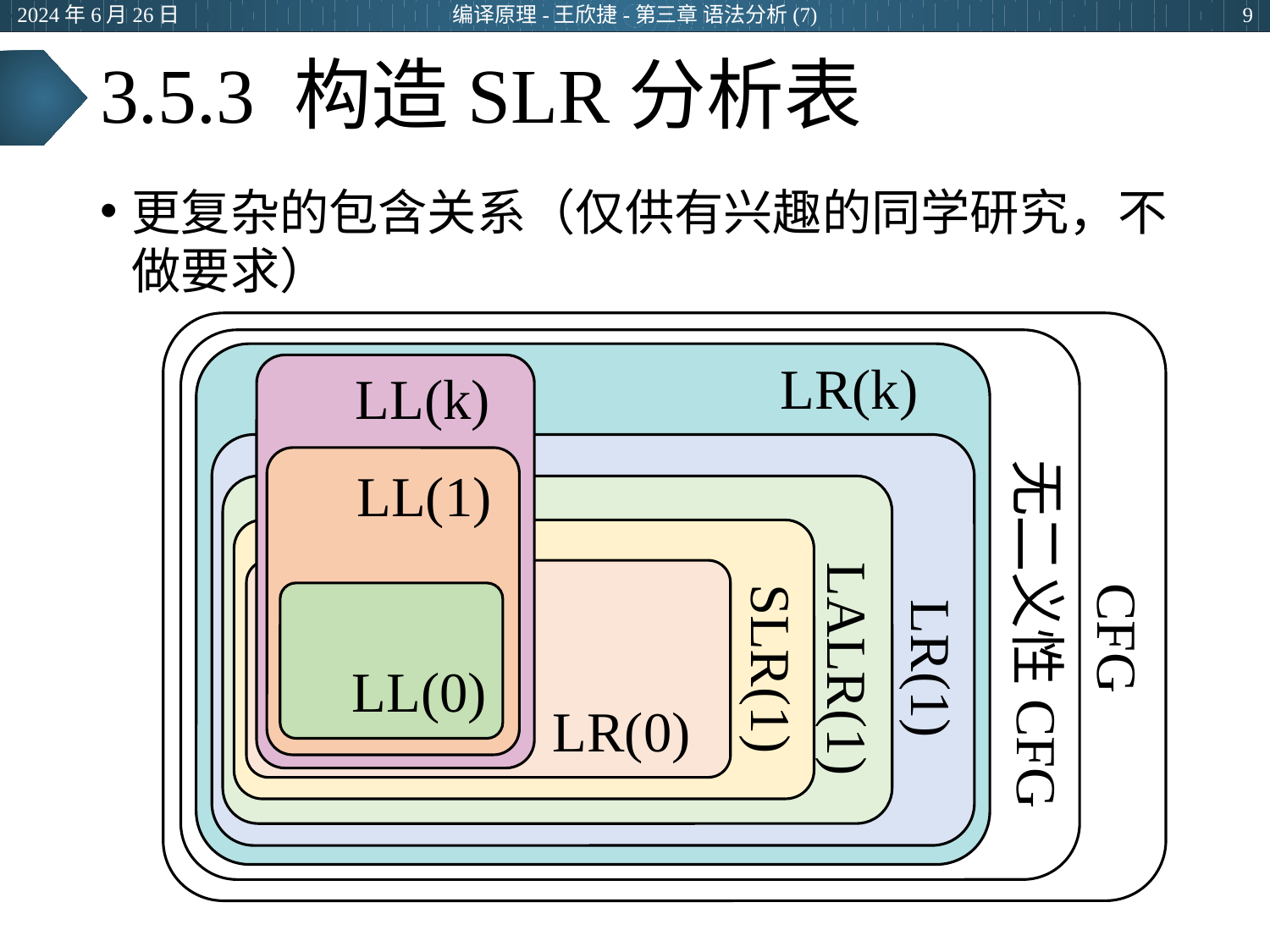

2024年6月26日
编译原理-王欣捷-第三章 语法分析(7)
9
# 3.5.3 构造SLR分析表
更复杂的包含关系（仅供有兴趣的同学研究，不做要求）

CFG

无二义性CFG

LR(k)

LL(k)

LR(1)

LL(1)

LR(0)

LL(0)
SLR(1)
LALR(1)